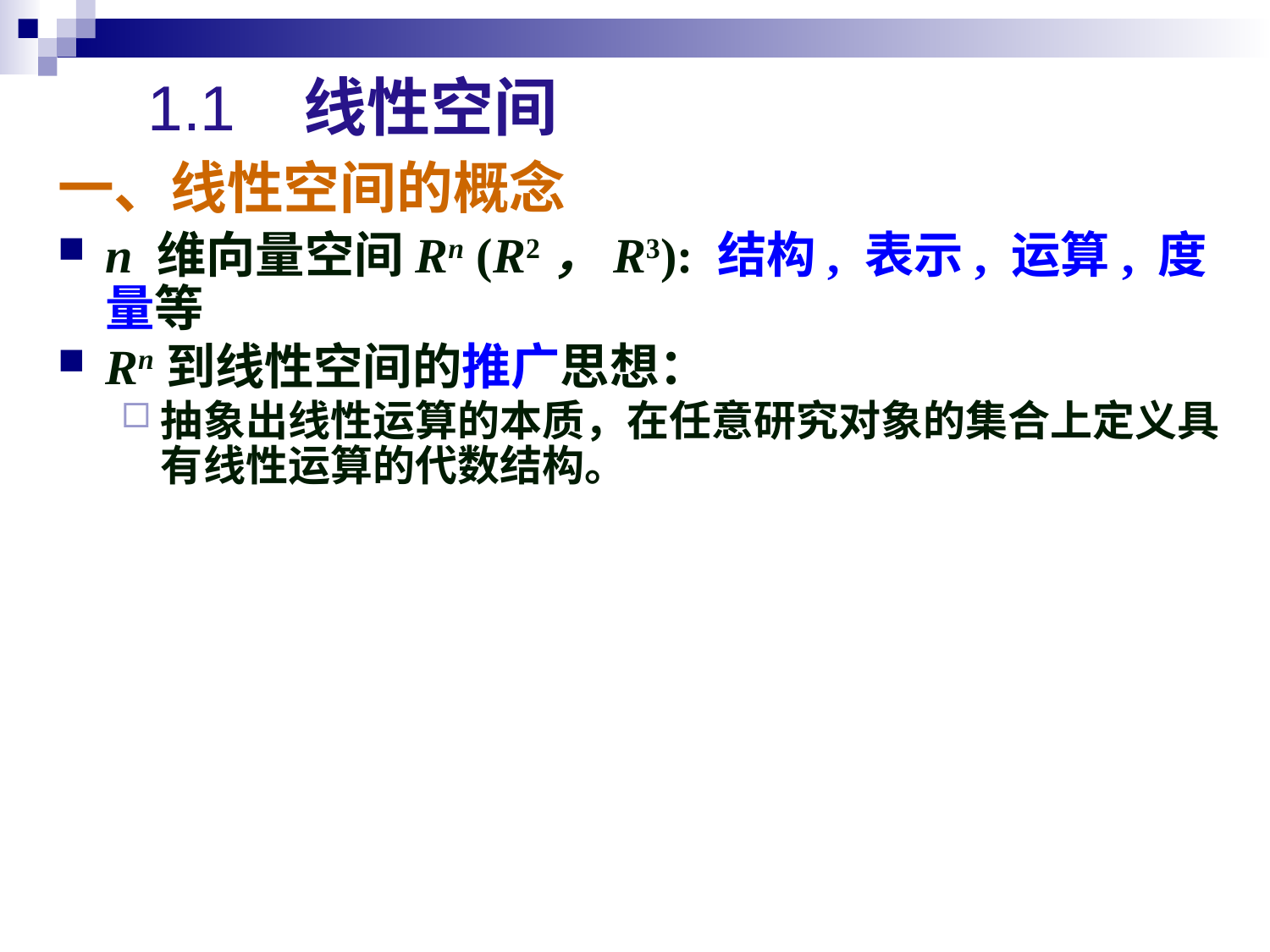

1.1   线性空间
一、线性空间的概念
n 维向量空间Rn (R2，R3): 结构, 表示, 运算, 度量等
Rn到线性空间的推广思想：
抽象出线性运算的本质，在任意研究对象的集合上定义具有线性运算的代数结构。